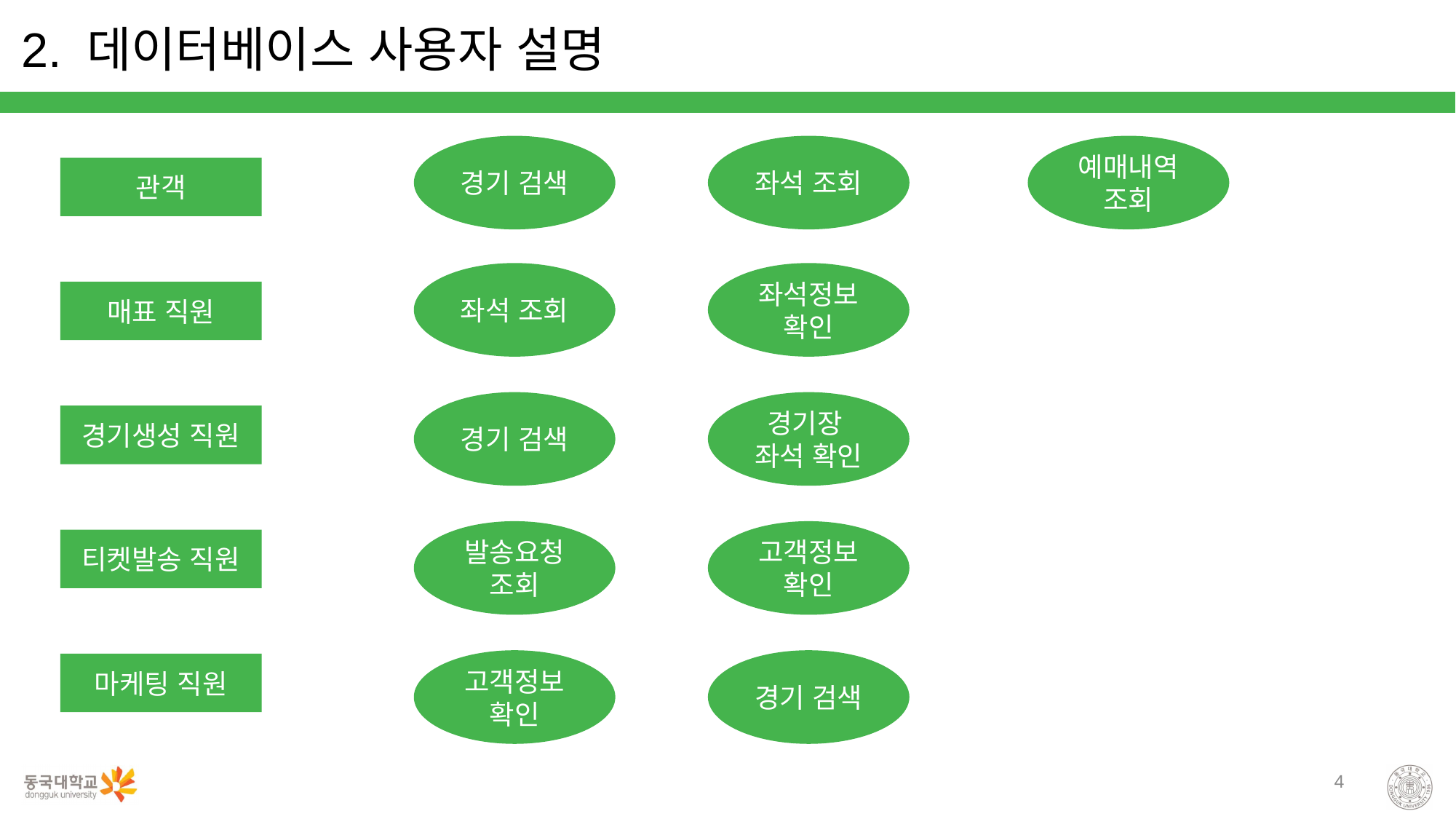

2. 데이터베이스 사용자 설명
경기 검색
좌석 조회
예매내역 조회
관객
좌석 조회
좌석정보 확인
매표 직원
경기 검색
경기장
좌석 확인
경기생성 직원
발송요청 조회
고객정보 확인
티켓발송 직원
고객정보 확인
경기 검색
마케팅 직원
4